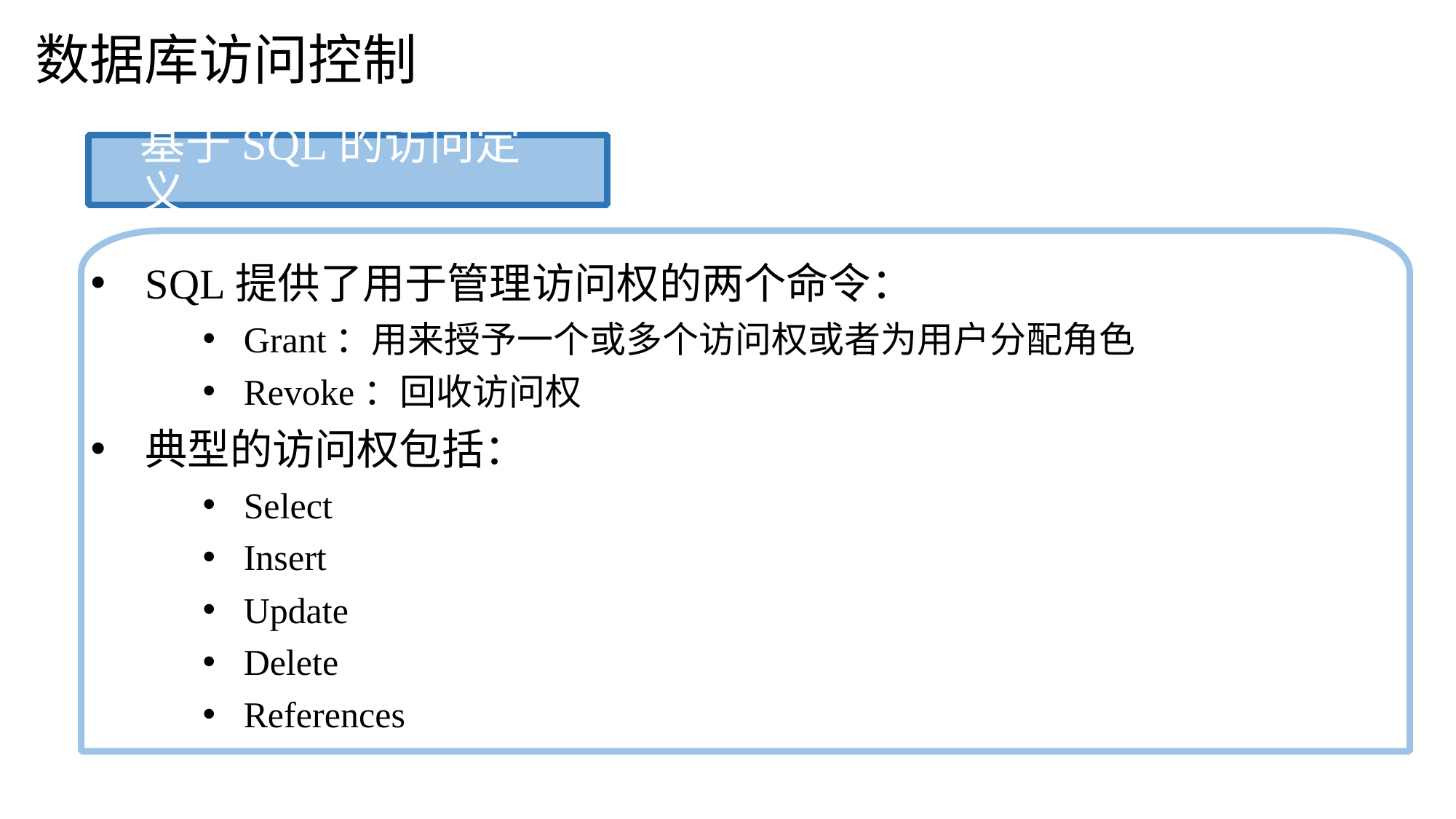

数据库访问控制
基于SQL的访问定义
SQL提供了用于管理访问权的两个命令：
Grant：用来授予一个或多个访问权或者为用户分配角色
Revoke：回收访问权
典型的访问权包括：
Select
Insert
Update
Delete
References